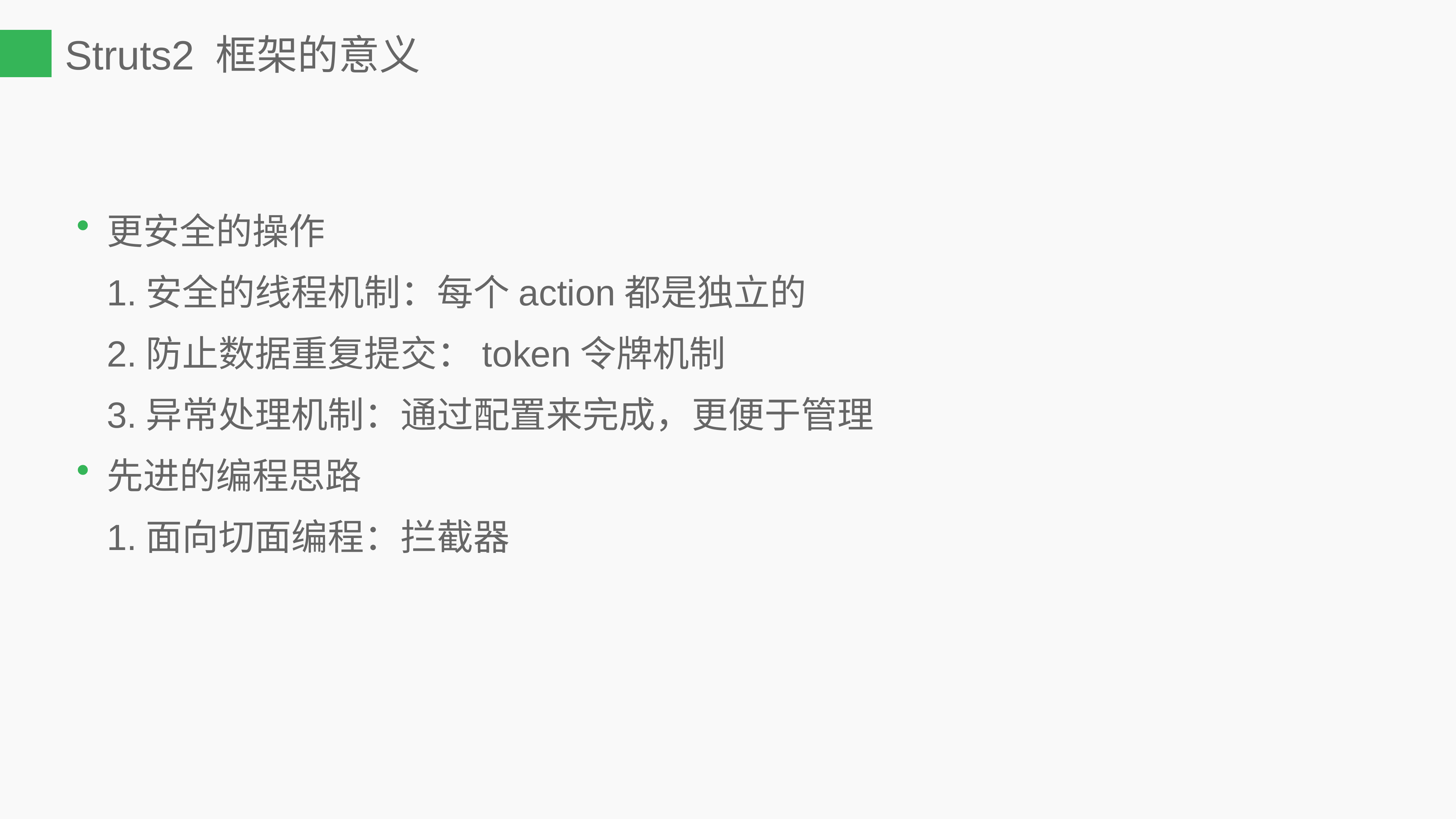

Struts2 框架的意义

更安全的操作
   1.安全的线程机制：每个action都是独立的
   2.防止数据重复提交：token令牌机制
   3.异常处理机制：通过配置来完成，更便于管理
先进的编程思路
   1.面向切面编程：拦截器